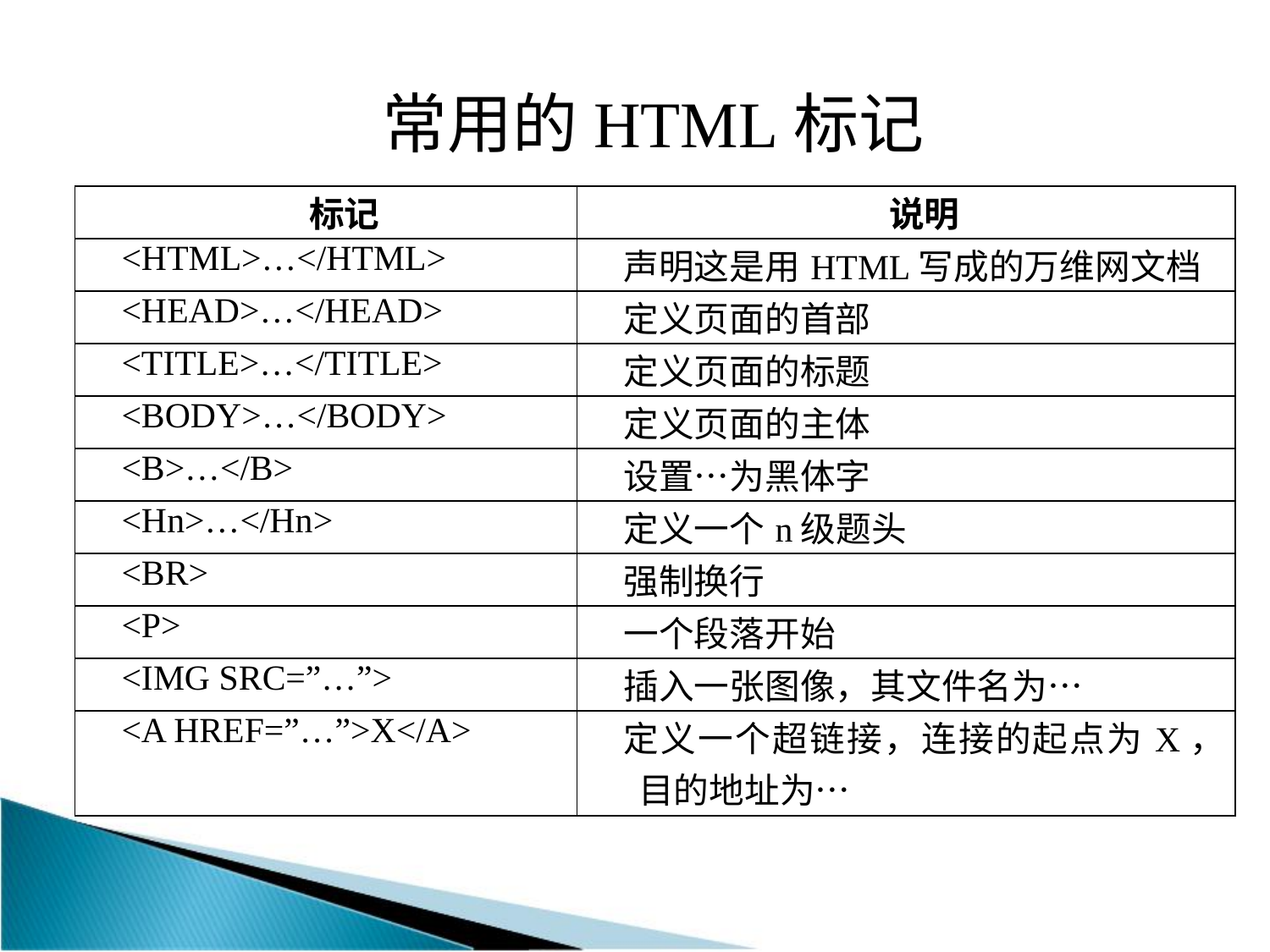

常用的HTML标记
| 标记 | 说明 |
| --- | --- |
| <HTML>…</HTML> | 声明这是用HTML写成的万维网文档 |
| <HEAD>…</HEAD> | 定义页面的首部 |
| <TITLE>…</TITLE> | 定义页面的标题 |
| <BODY>…</BODY> | 定义页面的主体 |
| <B>…</B> | 设置…为黑体字 |
| <Hn>…</Hn> | 定义一个n级题头 |
| <BR> | 强制换行 |
| <P> | 一个段落开始 |
| <IMG SRC=”…”> | 插入一张图像，其文件名为… |
| <A HREF=”…”>X</A> | 定义一个超链接，连接的起点为X，目的地址为… |